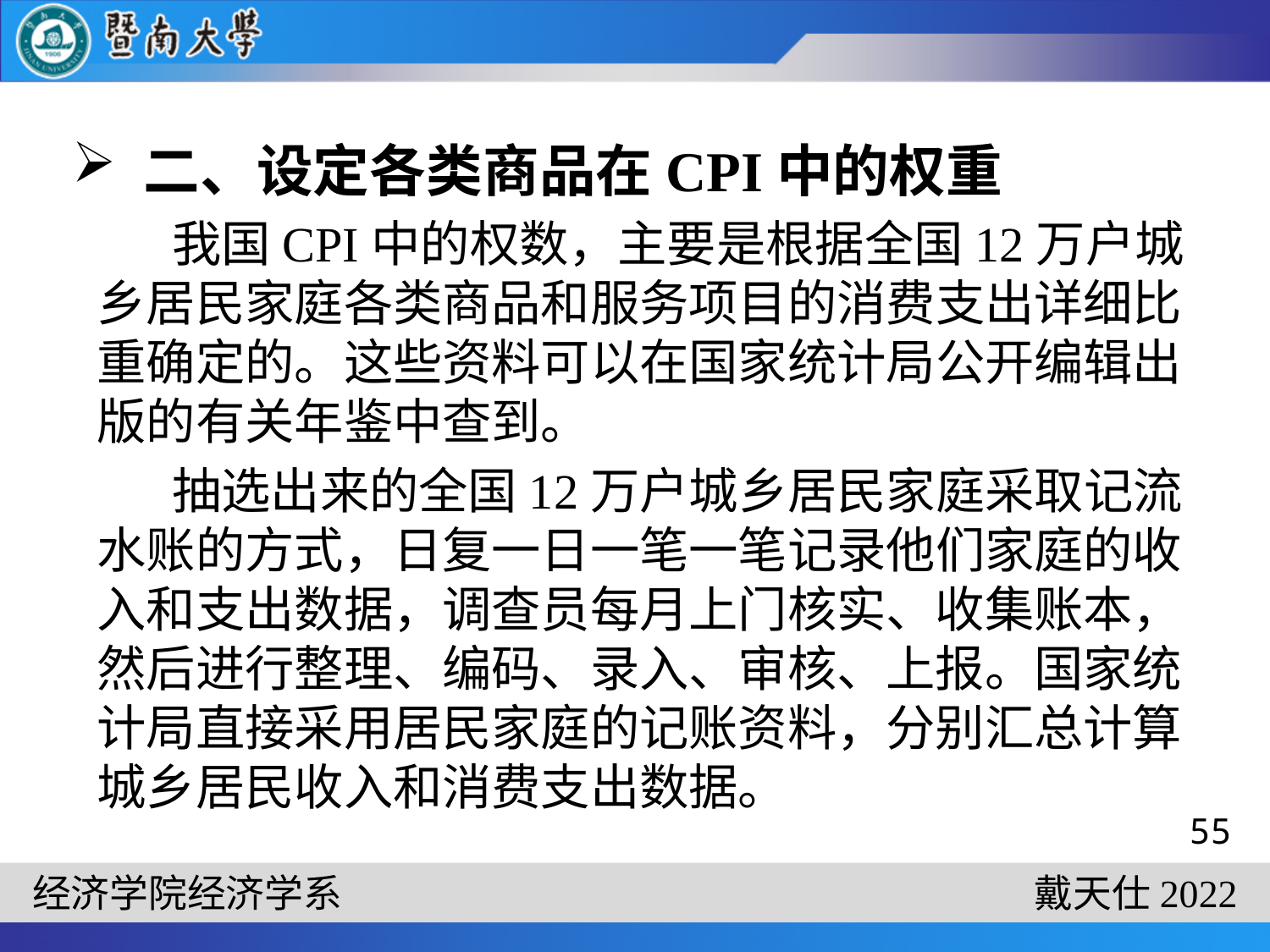

二、设定各类商品在CPI中的权重
我国CPI中的权数，主要是根据全国12万户城乡居民家庭各类商品和服务项目的消费支出详细比重确定的。这些资料可以在国家统计局公开编辑出版的有关年鉴中查到。
抽选出来的全国12万户城乡居民家庭采取记流水账的方式，日复一日一笔一笔记录他们家庭的收入和支出数据，调查员每月上门核实、收集账本，然后进行整理、编码、录入、审核、上报。国家统计局直接采用居民家庭的记账资料，分别汇总计算城乡居民收入和消费支出数据。
55